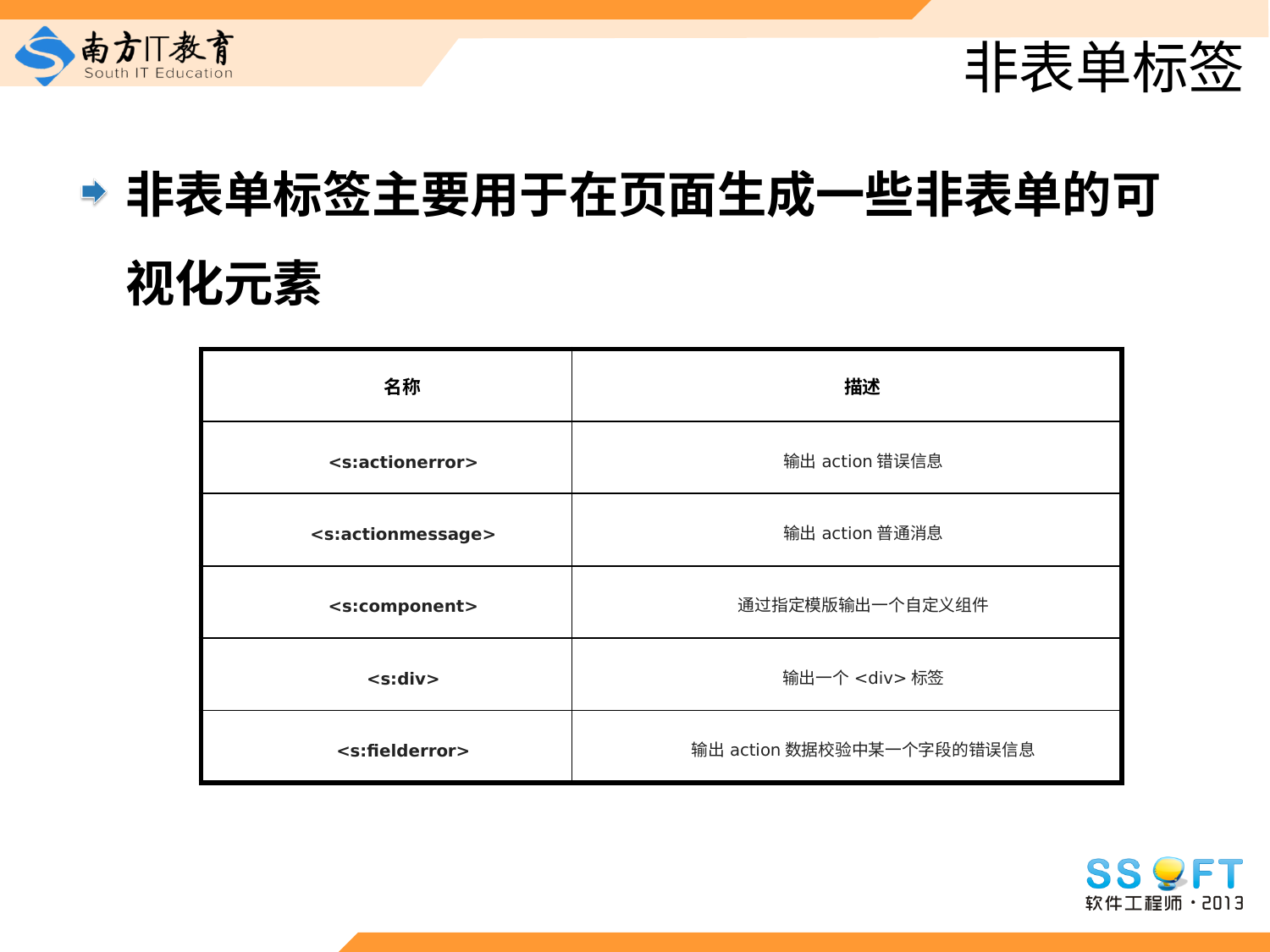

# 非表单标签
非表单标签主要用于在页面生成一些非表单的可视化元素
| 名称 | 描述 |
| --- | --- |
| <s:actionerror> | 输出action错误信息 |
| <s:actionmessage> | 输出action普通消息 |
| <s:component> | 通过指定模版输出一个自定义组件 |
| <s:div> | 输出一个<div>标签 |
| <s:fielderror> | 输出action数据校验中某一个字段的错误信息 |